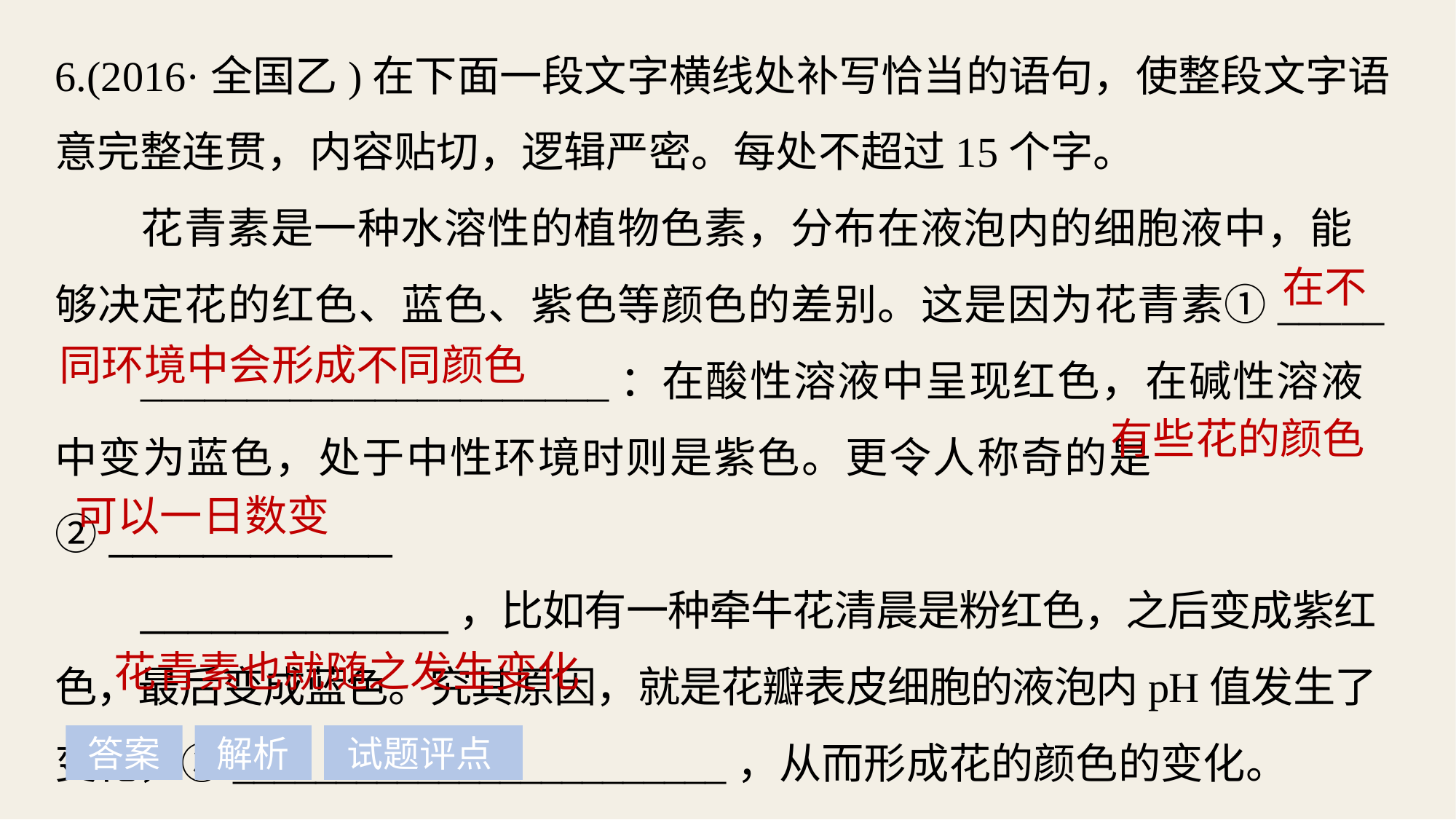

6.(2016·全国乙)在下面一段文字横线处补写恰当的语句，使整段文字语意完整连贯，内容贴切，逻辑严密。每处不超过15个字。
花青素是一种水溶性的植物色素，分布在液泡内的细胞液中，能够决定花的红色、蓝色、紫色等颜色的差别。这是因为花青素①_____
______________________：在酸性溶液中呈现红色，在碱性溶液中变为蓝色，处于中性环境时则是紫色。更令人称奇的是②____________
_____________，比如有一种牵牛花清晨是粉红色，之后变成紫红色，最后变成蓝色。究其原因，就是花瓣表皮细胞的液泡内pH值发生了变化，③________________________，从而形成花的颜色的变化。
在不
同环境中会形成不同颜色
有些花的颜色
可以一日数变
花青素也就随之发生变化
答案
解析
试题评点